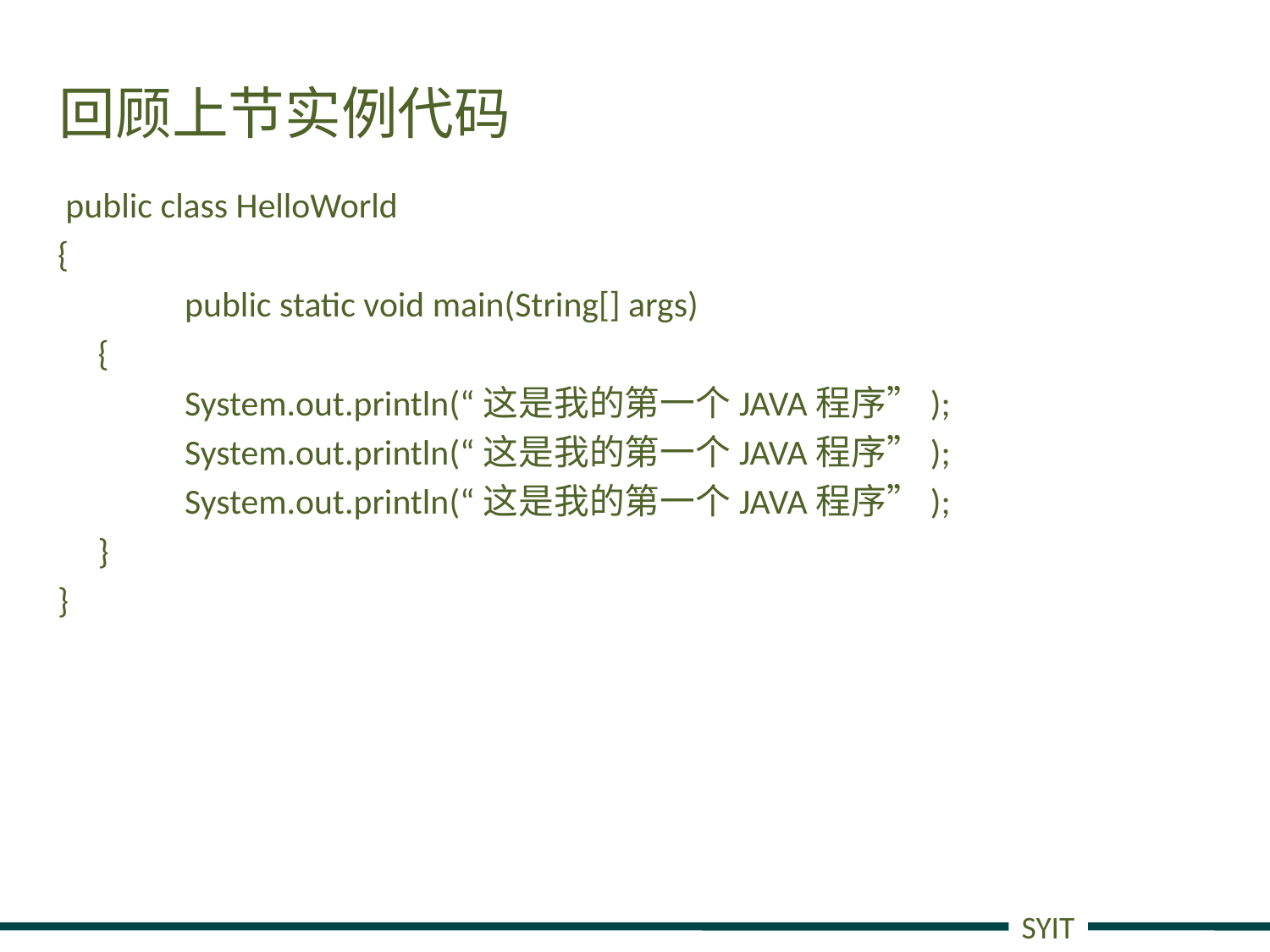

# 回顾上节实例代码
 public class HelloWorld
{
	public static void main(String[] args)
     {
	System.out.println(“这是我的第一个JAVA程序”);
	System.out.println(“这是我的第一个JAVA程序”);
	System.out.println(“这是我的第一个JAVA程序”);
     }
}
SYIT